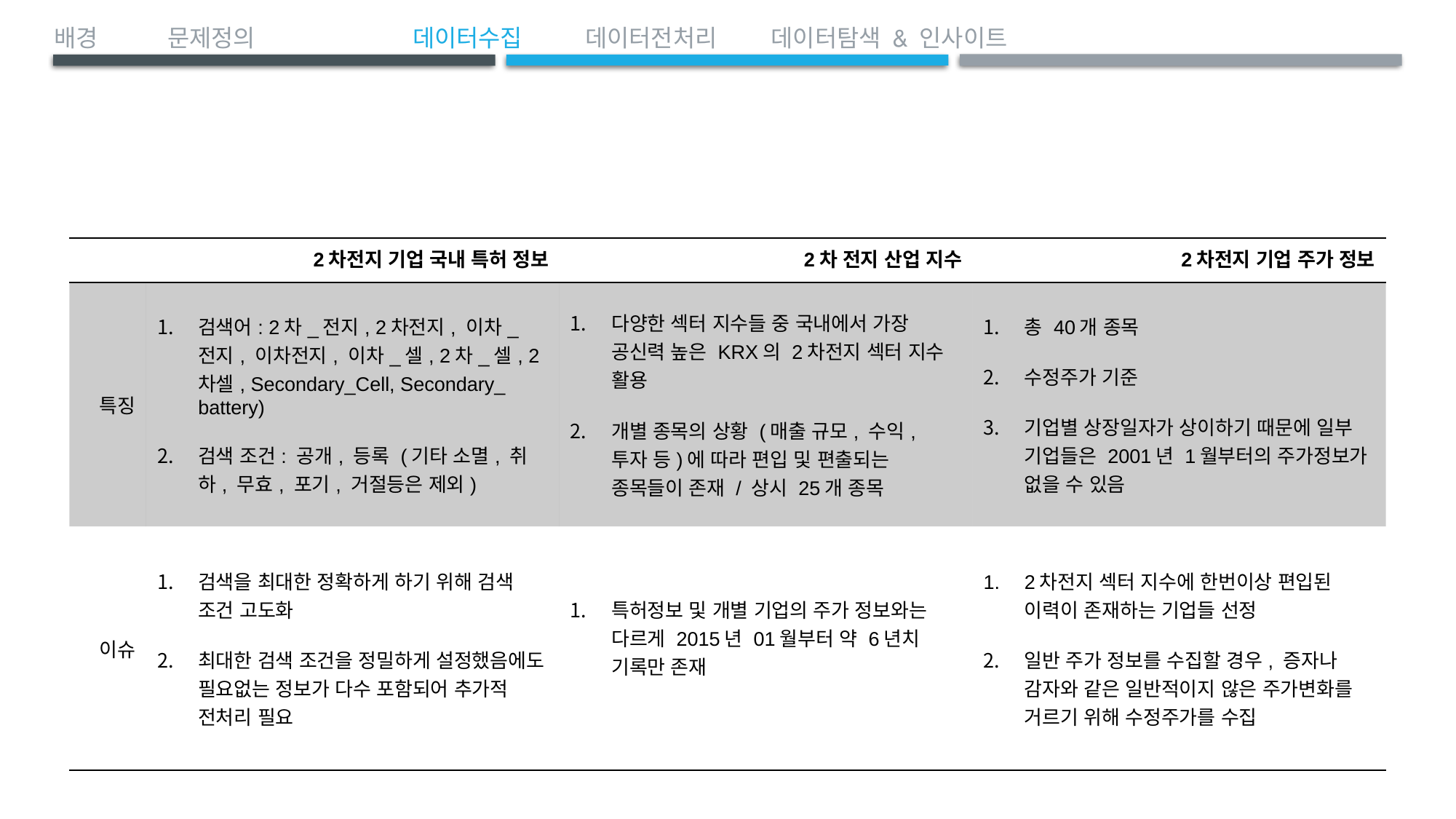

배경		    문제정의	 		  데이터수집	  데이터전처리 	    데이터탐색 & 인사이트
#
|  | 2차전지 기업 국내 특허 정보 | 2차 전지 산업 지수 | 2차전지 기업 주가 정보 |
| --- | --- | --- | --- |
| 특징 | 검색어: 2차\_전지, 2차전지, 이차\_전지, 이차전지, 이차\_셀, 2차\_셀, 2차셀, Secondary\_Cell, Secondary\_ battery) 검색 조건: 공개, 등록 (기타 소멸, 취하, 무효, 포기, 거절등은 제외) | 다양한 섹터 지수들 중 국내에서 가장 공신력 높은 KRX의 2차전지 섹터 지수 활용 개별 종목의 상황 (매출 규모, 수익, 투자 등)에 따라 편입 및 편출되는 종목들이 존재 / 상시 25개 종목 | 총 40개 종목 수정주가 기준 기업별 상장일자가 상이하기 때문에 일부 기업들은 2001년 1월부터의 주가정보가 없을 수 있음 |
| 이슈 | 검색을 최대한 정확하게 하기 위해 검색 조건 고도화 최대한 검색 조건을 정밀하게 설정했음에도 필요없는 정보가 다수 포함되어 추가적 전처리 필요 | 특허정보 및 개별 기업의 주가 정보와는 다르게 2015년 01월부터 약 6년치 기록만 존재 | 2차전지 섹터 지수에 한번이상 편입된 이력이 존재하는 기업들 선정 일반 주가 정보를 수집할 경우, 증자나 감자와 같은 일반적이지 않은 주가변화를 거르기 위해 수정주가를 수집 |